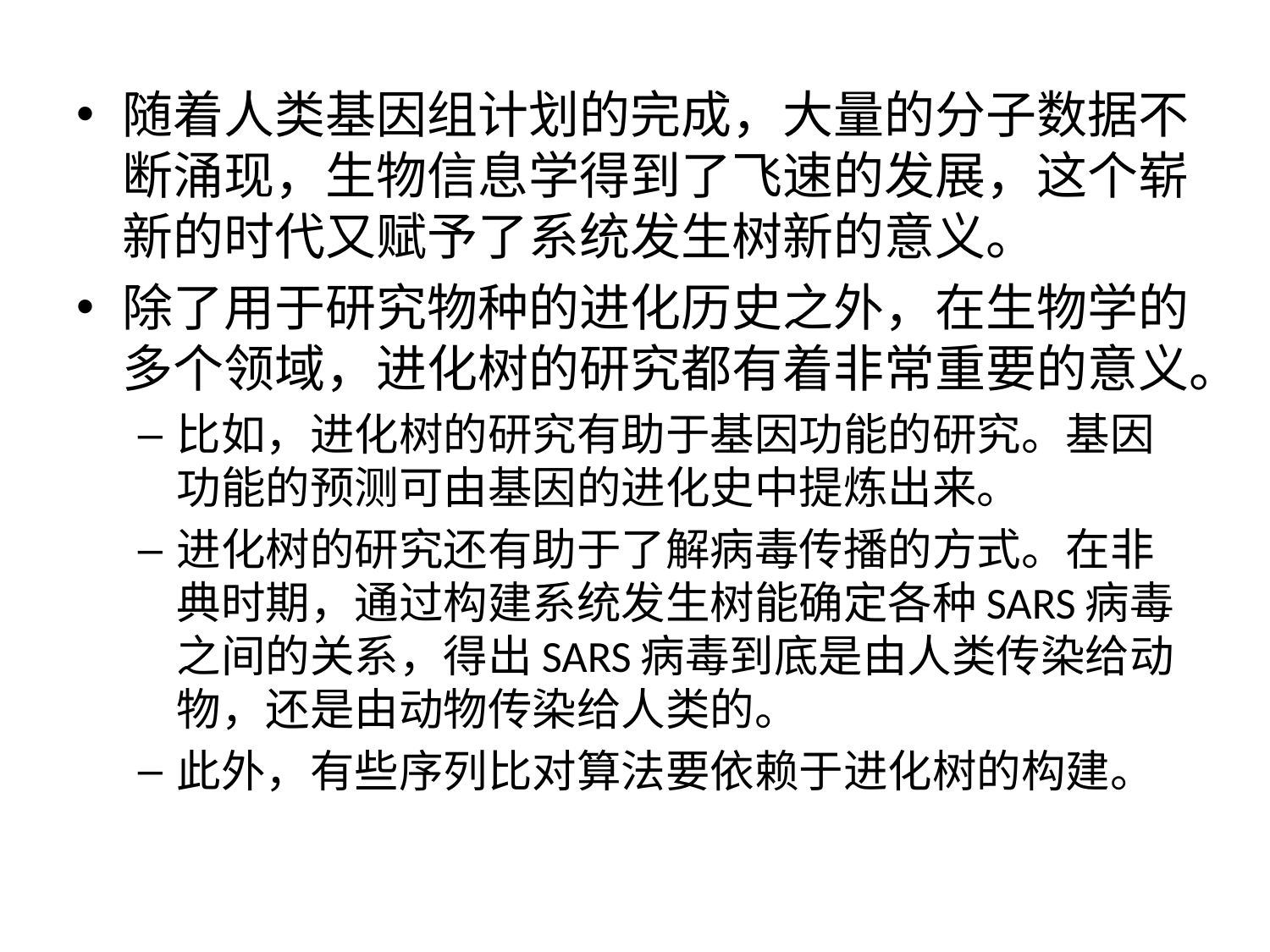

随着人类基因组计划的完成，大量的分子数据不断涌现，生物信息学得到了飞速的发展，这个崭新的时代又赋予了系统发生树新的意义。
除了用于研究物种的进化历史之外，在生物学的多个领域，进化树的研究都有着非常重要的意义。
比如，进化树的研究有助于基因功能的研究。基因功能的预测可由基因的进化史中提炼出来。
进化树的研究还有助于了解病毒传播的方式。在非典时期，通过构建系统发生树能确定各种SARS病毒之间的关系，得出SARS病毒到底是由人类传染给动物，还是由动物传染给人类的。
此外，有些序列比对算法要依赖于进化树的构建。